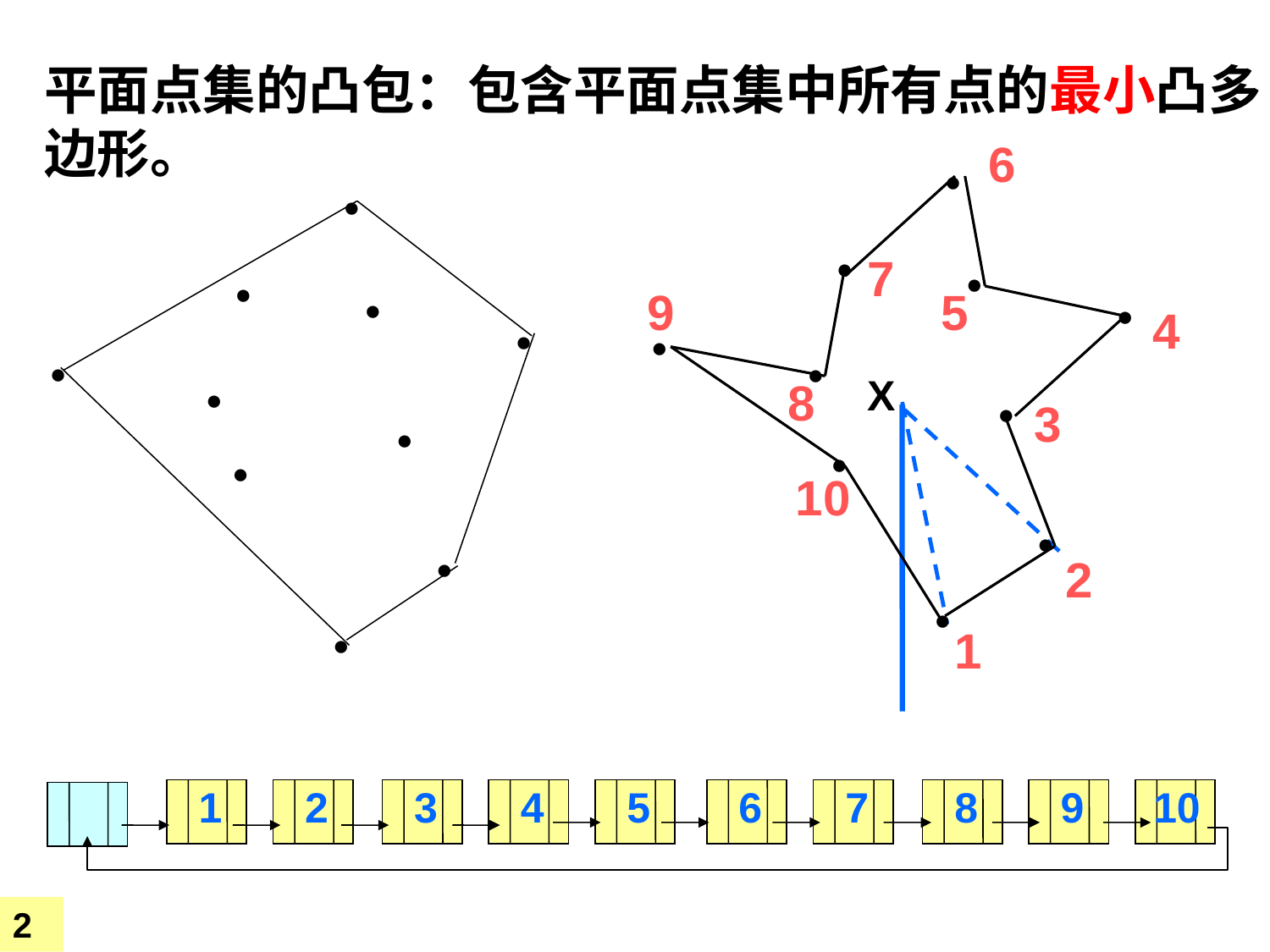

平面点集的凸包：包含平面点集中所有点的最小凸多边形。
6
●
●
●
●
●
●
●

●
●
●

7
●
9
5
●
4
●
●
X

8
●
3

1

2
●
●
●
10
●
●
1

2

3

4

5

6

7

8

9

10

2